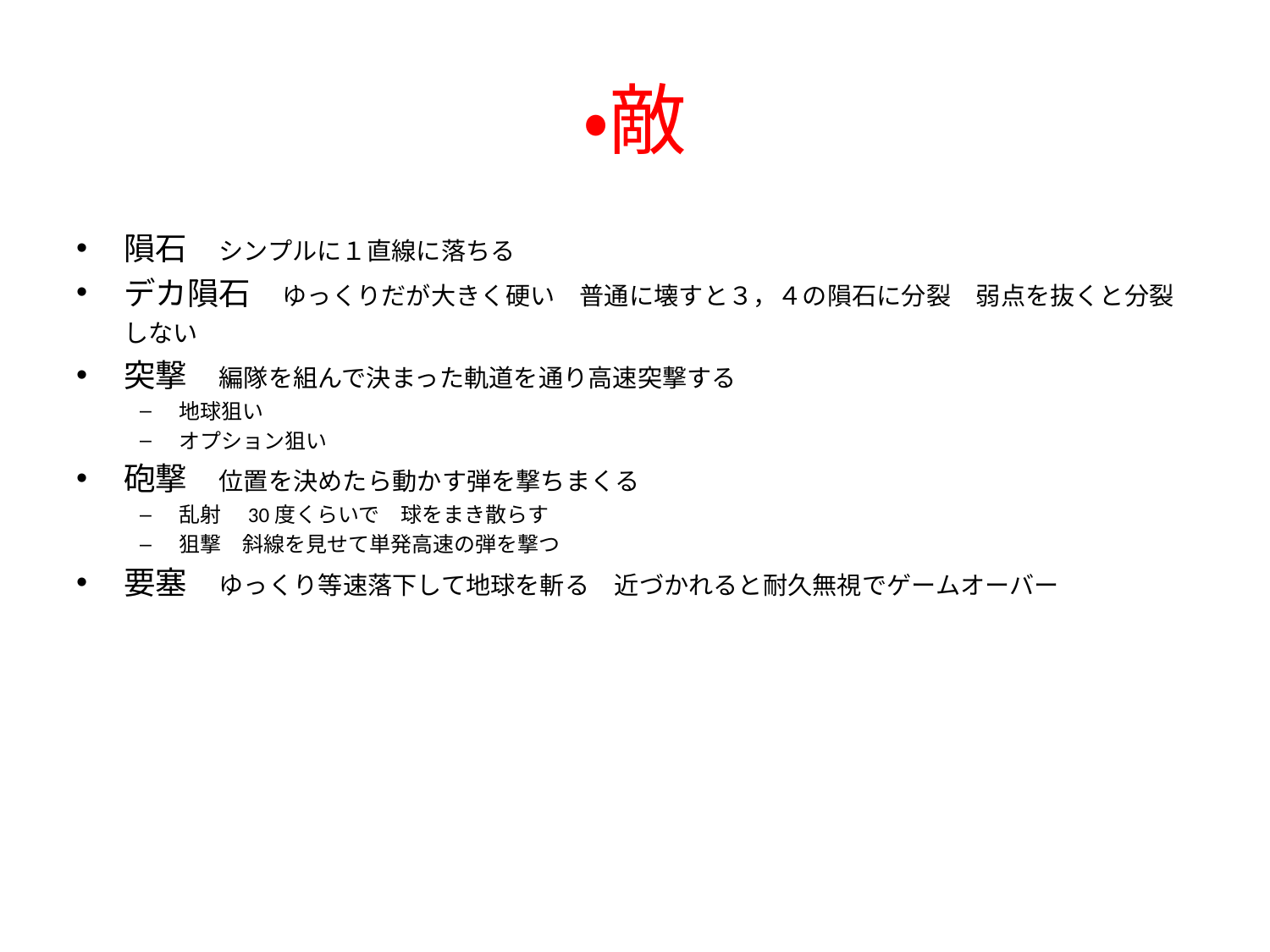

# ・敵
隕石　シンプルに１直線に落ちる
デカ隕石　ゆっくりだが大きく硬い　普通に壊すと３，４の隕石に分裂　弱点を抜くと分裂しない
突撃　編隊を組んで決まった軌道を通り高速突撃する
地球狙い
オプション狙い
砲撃　位置を決めたら動かす弾を撃ちまくる
乱射　30度くらいで　球をまき散らす
狙撃　斜線を見せて単発高速の弾を撃つ
要塞　ゆっくり等速落下して地球を斬る　近づかれると耐久無視でゲームオーバー